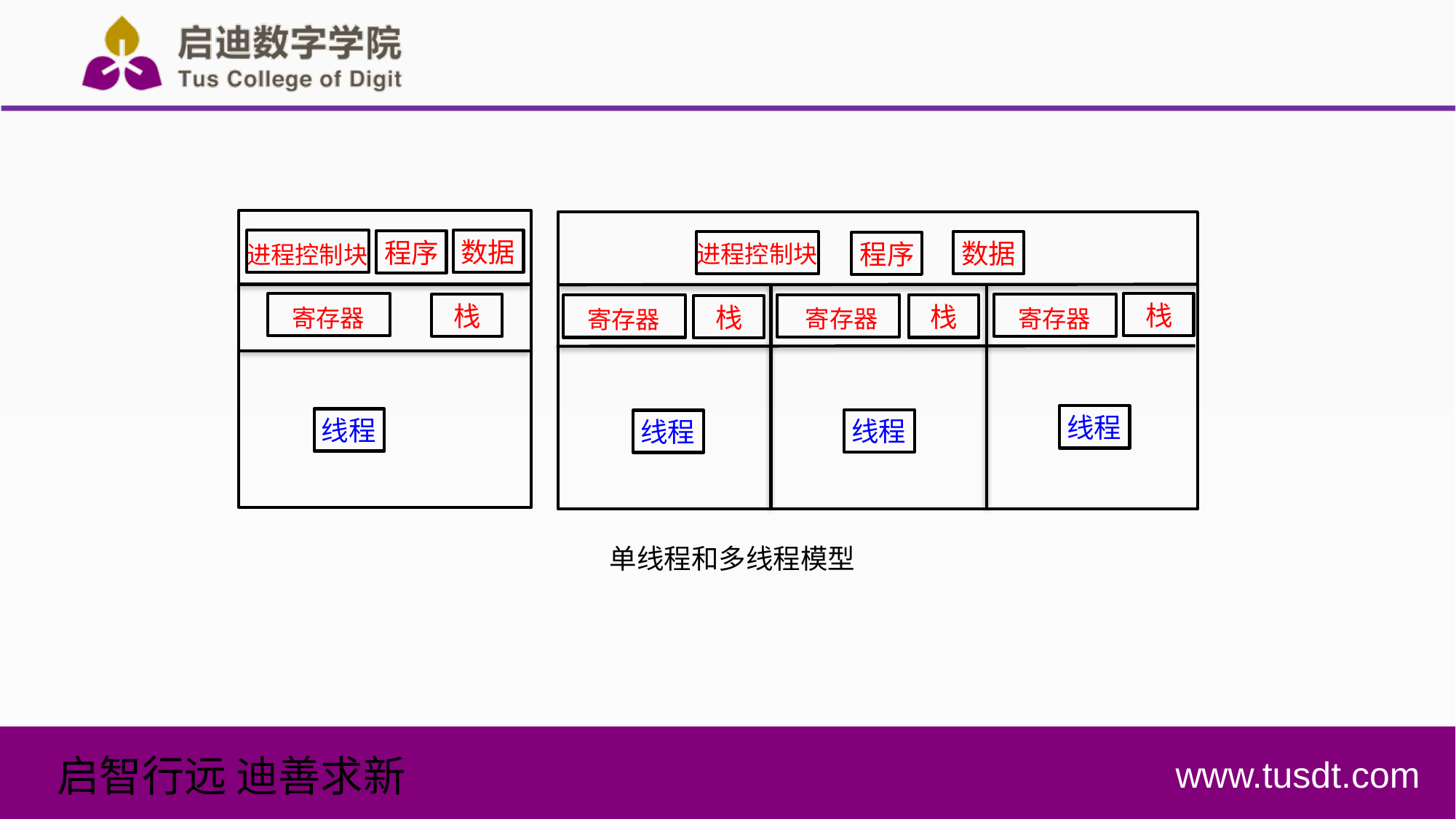

数据
程序

数据
程序

进程控制块
进程控制块
栈

栈

栈

栈

寄存器
寄存器
寄存器
寄存器
线程

线程

线程
线程

单线程和多线程模型